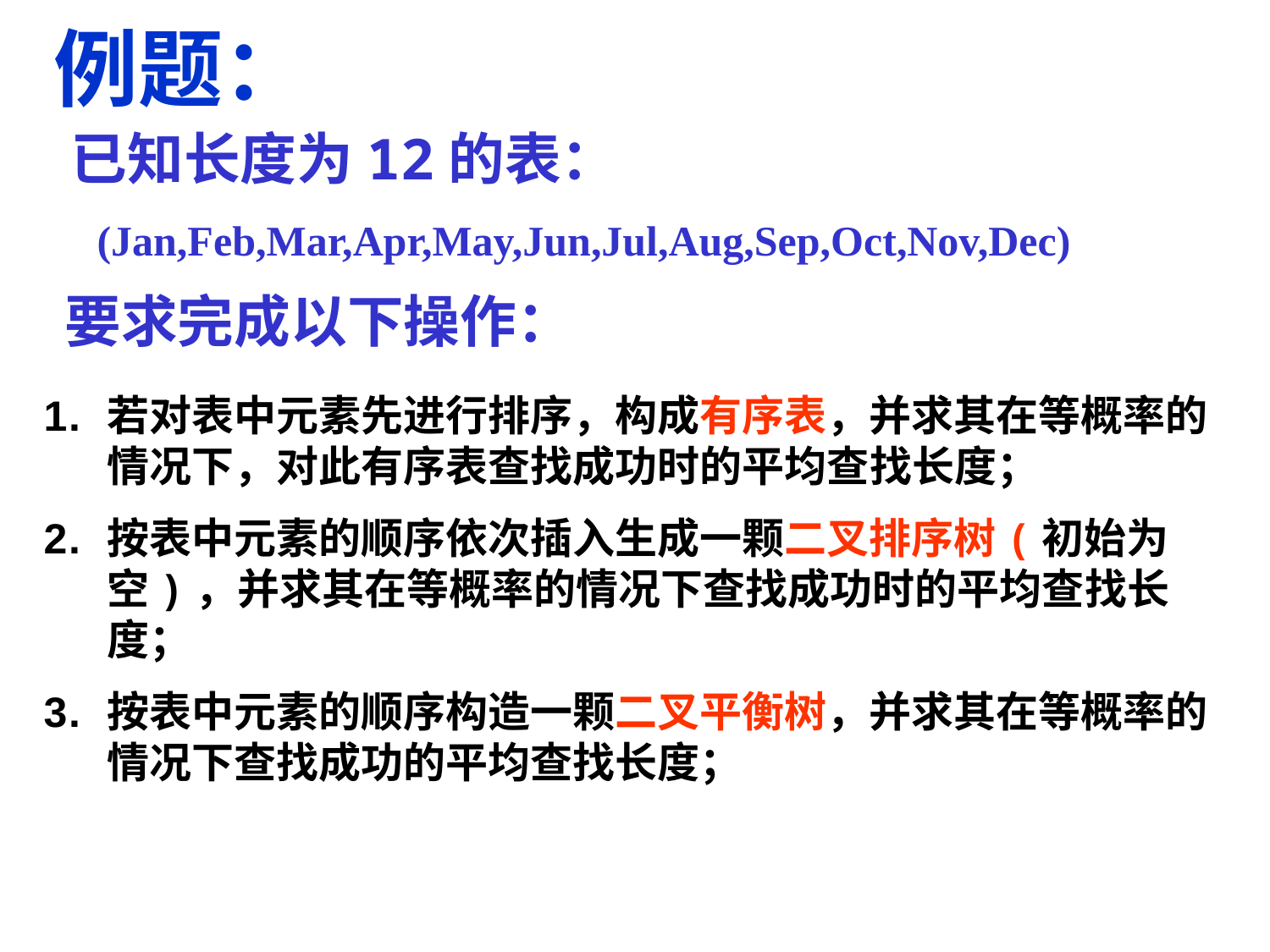

例题：
   已知长度为12的表：
        (Jan,Feb,Mar,Apr,May,Jun,Jul,Aug,Sep,Oct,Nov,Dec)
   要求完成以下操作：
若对表中元素先进行排序，构成有序表，并求其在等概率的情况下，对此有序表查找成功时的平均查找长度；
按表中元素的顺序依次插入生成一颗二叉排序树(初始为空)，并求其在等概率的情况下查找成功时的平均查找长度；
按表中元素的顺序构造一颗二叉平衡树，并求其在等概率的情况下查找成功的平均查找长度；